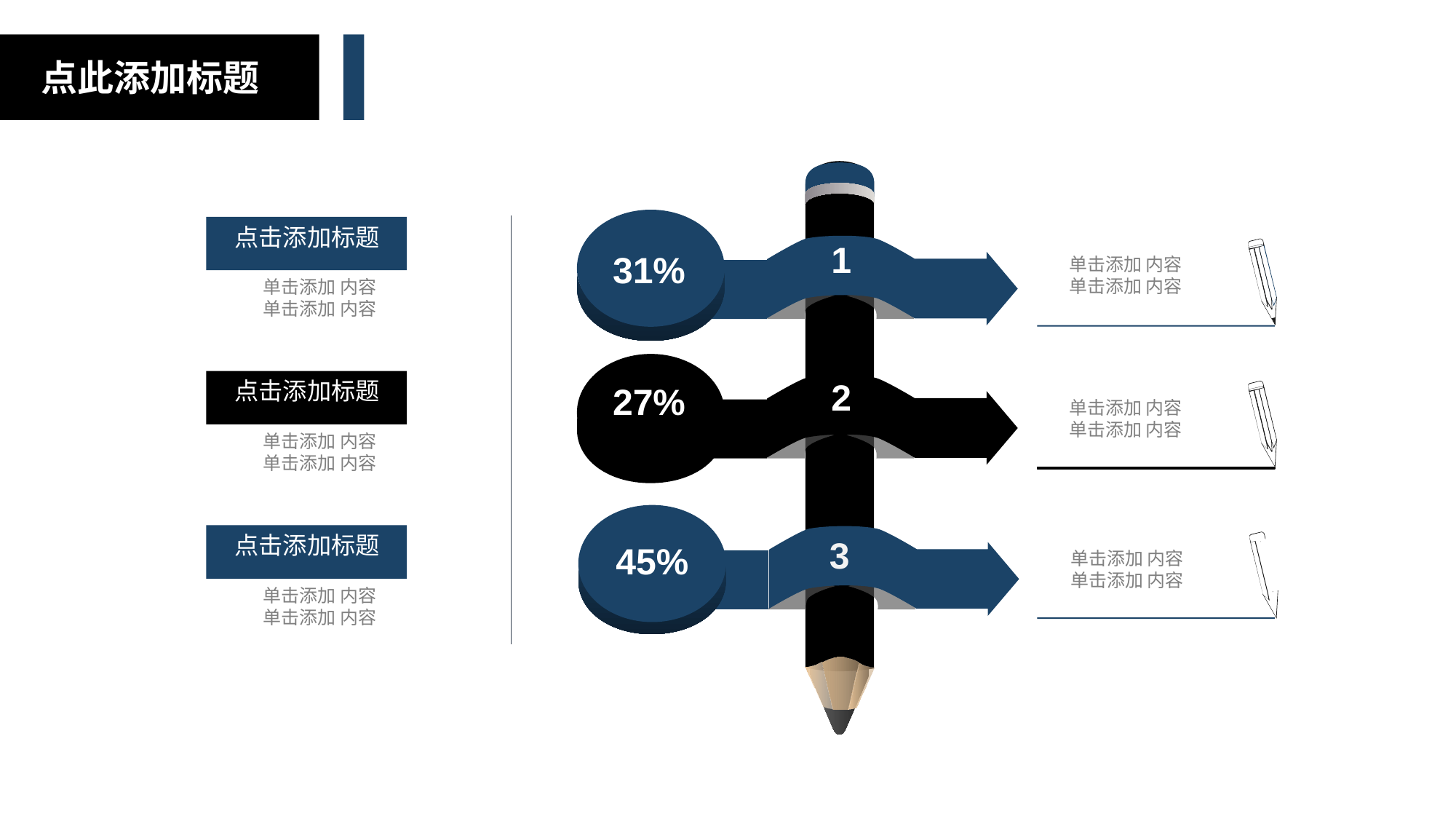

点此添加标题

点击添加标题

单击添加 内容
单击添加 内容
点击添加标题

单击添加 内容
单击添加 内容
点击添加标题

单击添加 内容
单击添加 内容
1

31%

单击添加 内容
单击添加 内容

2
27%

单击添加 内容
单击添加 内容

         3

27%
42%
42%
3

45%

单击添加 内容
单击添加 内容